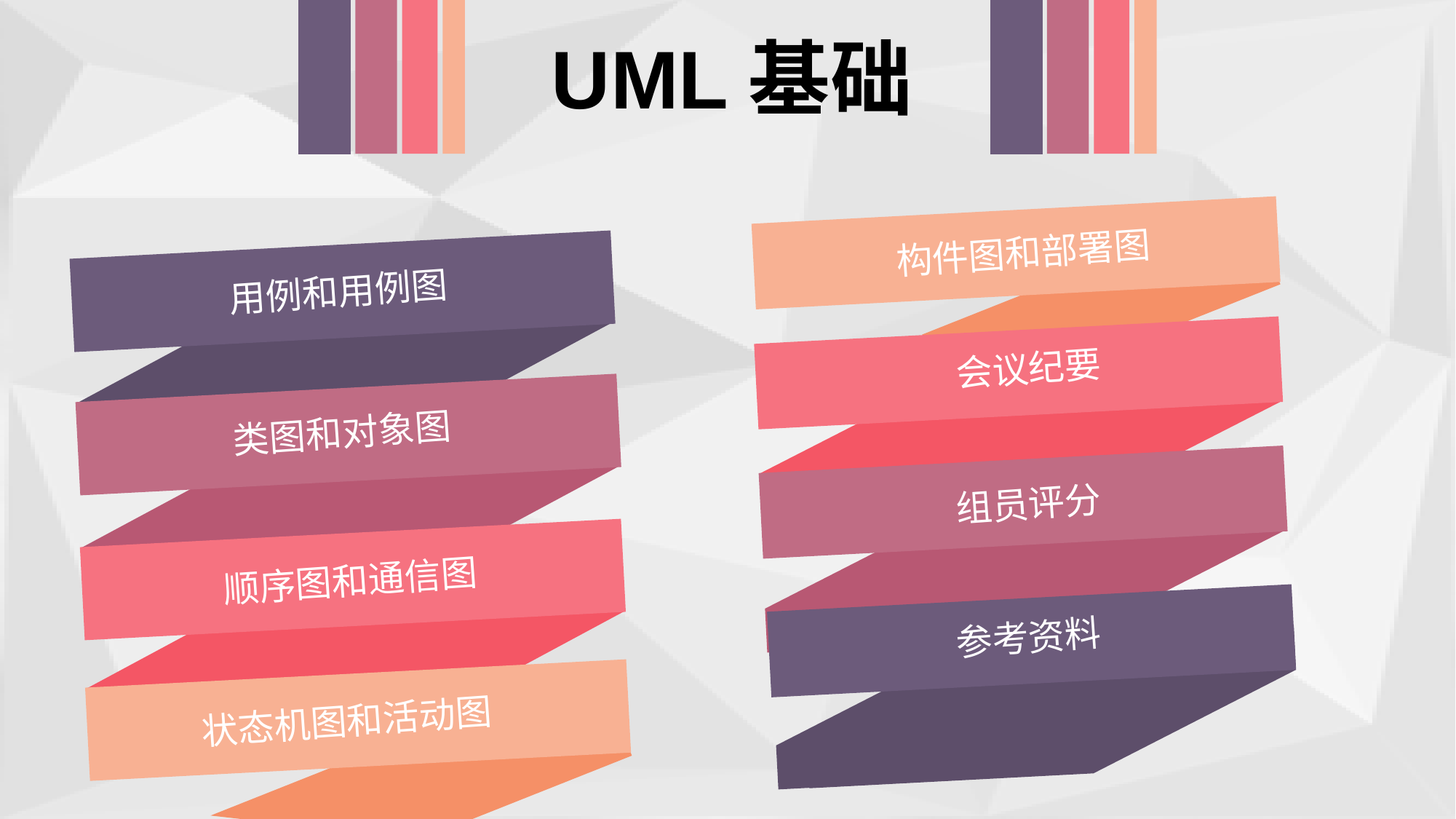

UML基础

构件图和部署图

会议纪要

组员评分

参考资料

用例和用例图

类图和对象图

顺序图和通信图

状态机图和活动图